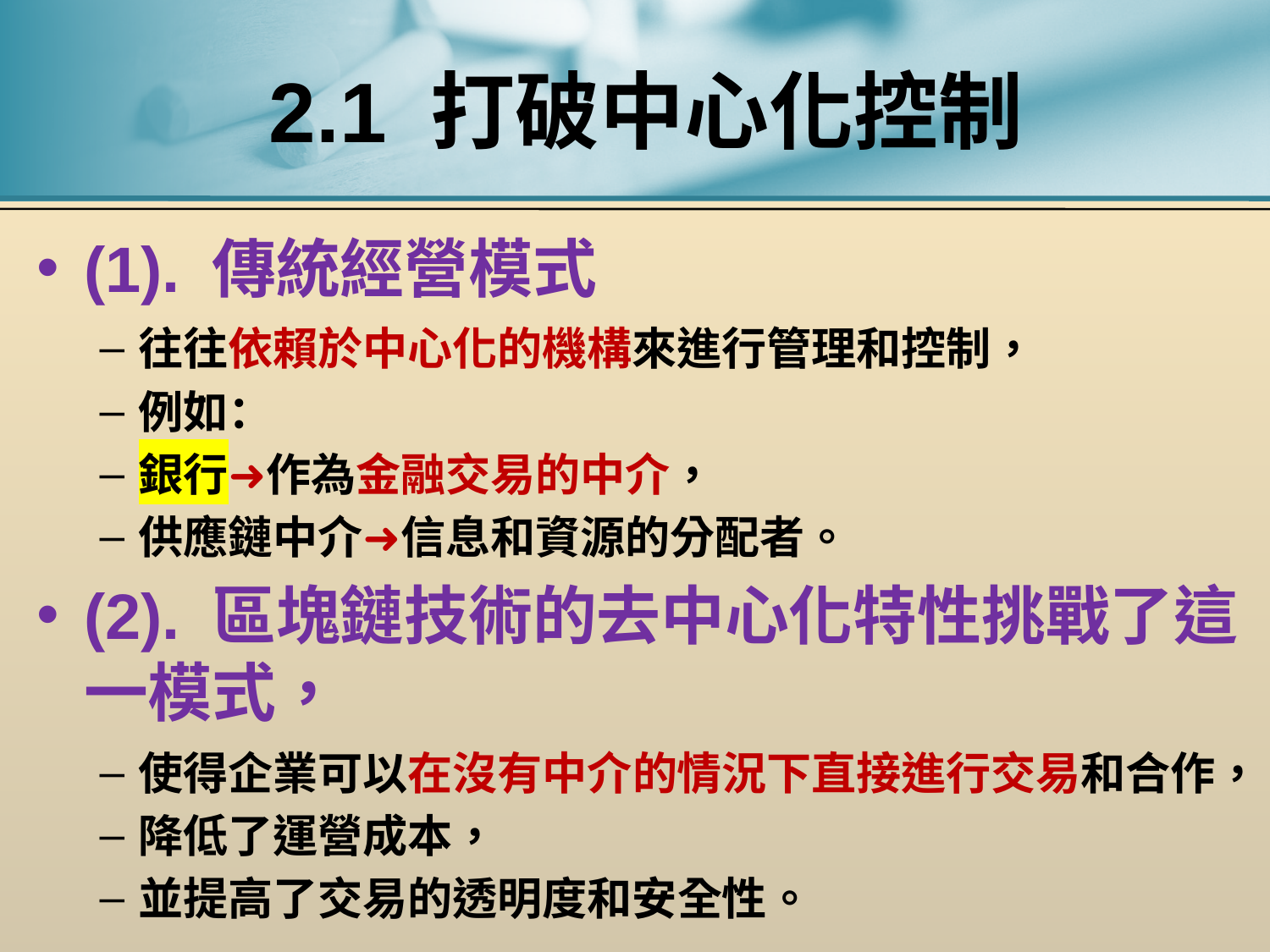

# 2.1 打破中心化控制
(1). 傳統經營模式
往往依賴於中心化的機構來進行管理和控制，
例如：
銀行➜作為金融交易的中介，
供應鏈中介➜信息和資源的分配者。
(2). 區塊鏈技術的去中心化特性挑戰了這一模式，
使得企業可以在沒有中介的情況下直接進行交易和合作，
降低了運營成本，
並提高了交易的透明度和安全性。